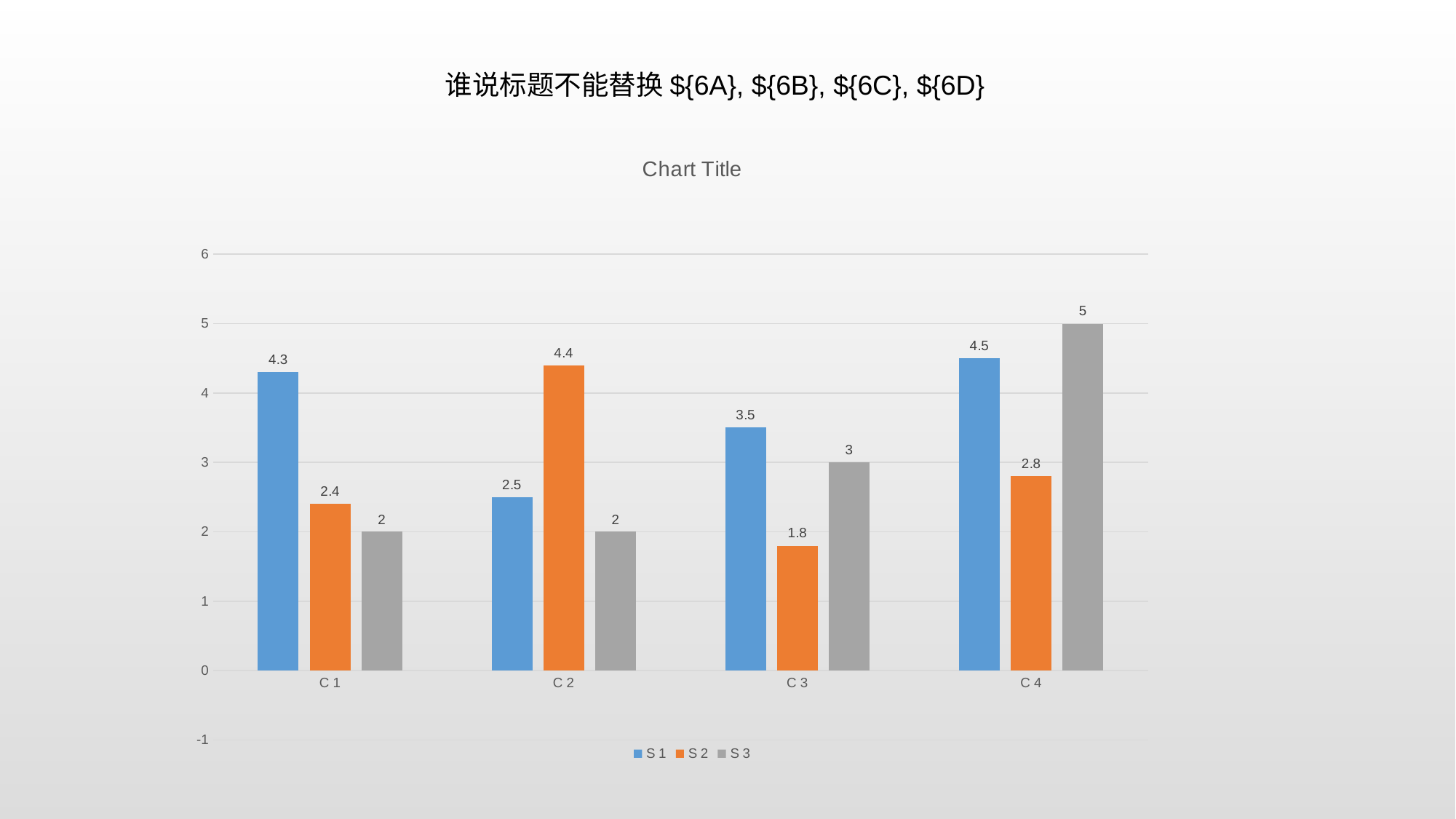

谁说标题不能替换${6A}, ${6B}, ${6C}, ${6D}

### Chart:

| Category | S 1 | S 2 | S 3 |
|---|---|---|---|
| C 1 | 4.3 | 2.4 | 2.0 |
| C 2 | 2.5 | 4.4 | 2.0 |
| C 3 | 3.5 | 1.8 | 3.0 |
| C 4 | 4.5 | 2.8 | 5.0 |